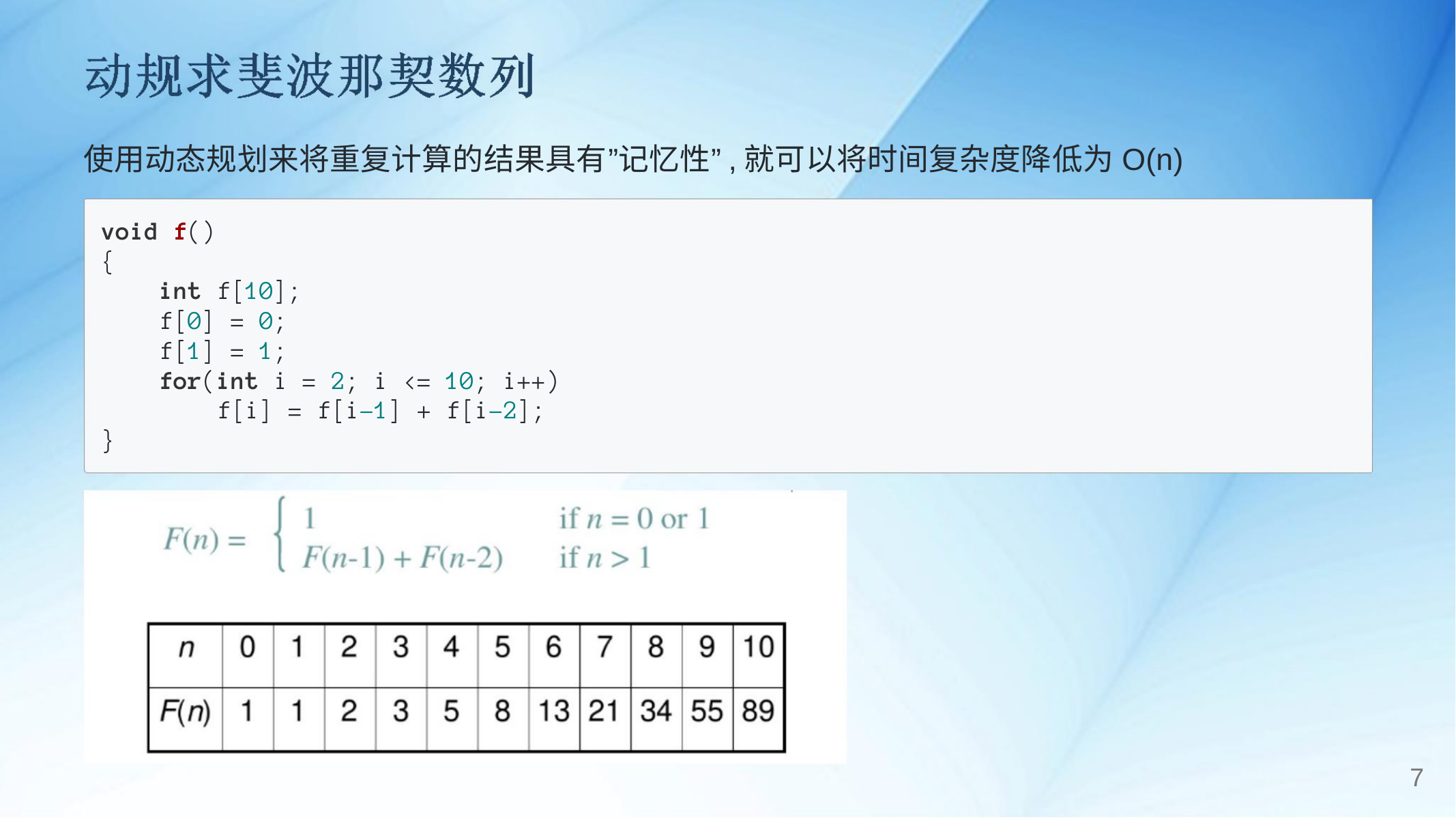

使用动态规划来将重复计算的结果具有”记忆性”,就可以将时间复杂度降低为O(n)
void f()
{
int f[10];
f[0] = 0;
f[1] = 1;
for(int i = 2; i <= 10; i++)
f[i] = f[i-1] + f[i-2];
}
7